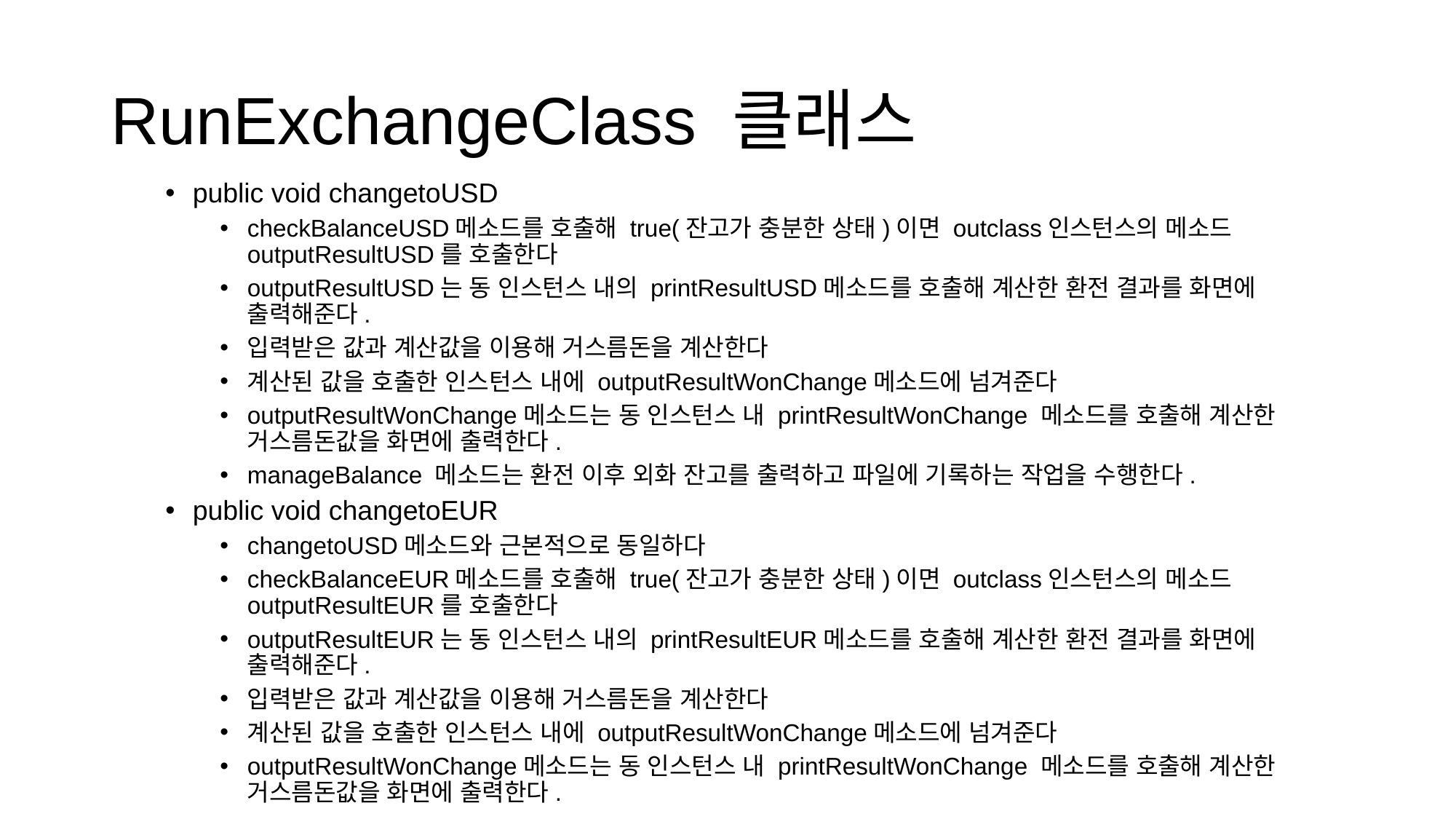

# RunExchangeClass 클래스
public void changetoUSD
checkBalanceUSD메소드를 호출해 true(잔고가 충분한 상태)이면 outclass인스턴스의 메소드 outputResultUSD를 호출한다
outputResultUSD는 동 인스턴스 내의 printResultUSD메소드를 호출해 계산한 환전 결과를 화면에 출력해준다.
입력받은 값과 계산값을 이용해 거스름돈을 계산한다
계산된 값을 호출한 인스턴스 내에 outputResultWonChange메소드에 넘겨준다
outputResultWonChange메소드는 동 인스턴스 내 printResultWonChange 메소드를 호출해 계산한 거스름돈값을 화면에 출력한다.
manageBalance 메소드는 환전 이후 외화 잔고를 출력하고 파일에 기록하는 작업을 수행한다.
public void changetoEUR
changetoUSD메소드와 근본적으로 동일하다
checkBalanceEUR메소드를 호출해 true(잔고가 충분한 상태)이면 outclass인스턴스의 메소드 outputResultEUR를 호출한다
outputResultEUR는 동 인스턴스 내의 printResultEUR메소드를 호출해 계산한 환전 결과를 화면에 출력해준다.
입력받은 값과 계산값을 이용해 거스름돈을 계산한다
계산된 값을 호출한 인스턴스 내에 outputResultWonChange메소드에 넘겨준다
outputResultWonChange메소드는 동 인스턴스 내 printResultWonChange 메소드를 호출해 계산한 거스름돈값을 화면에 출력한다.